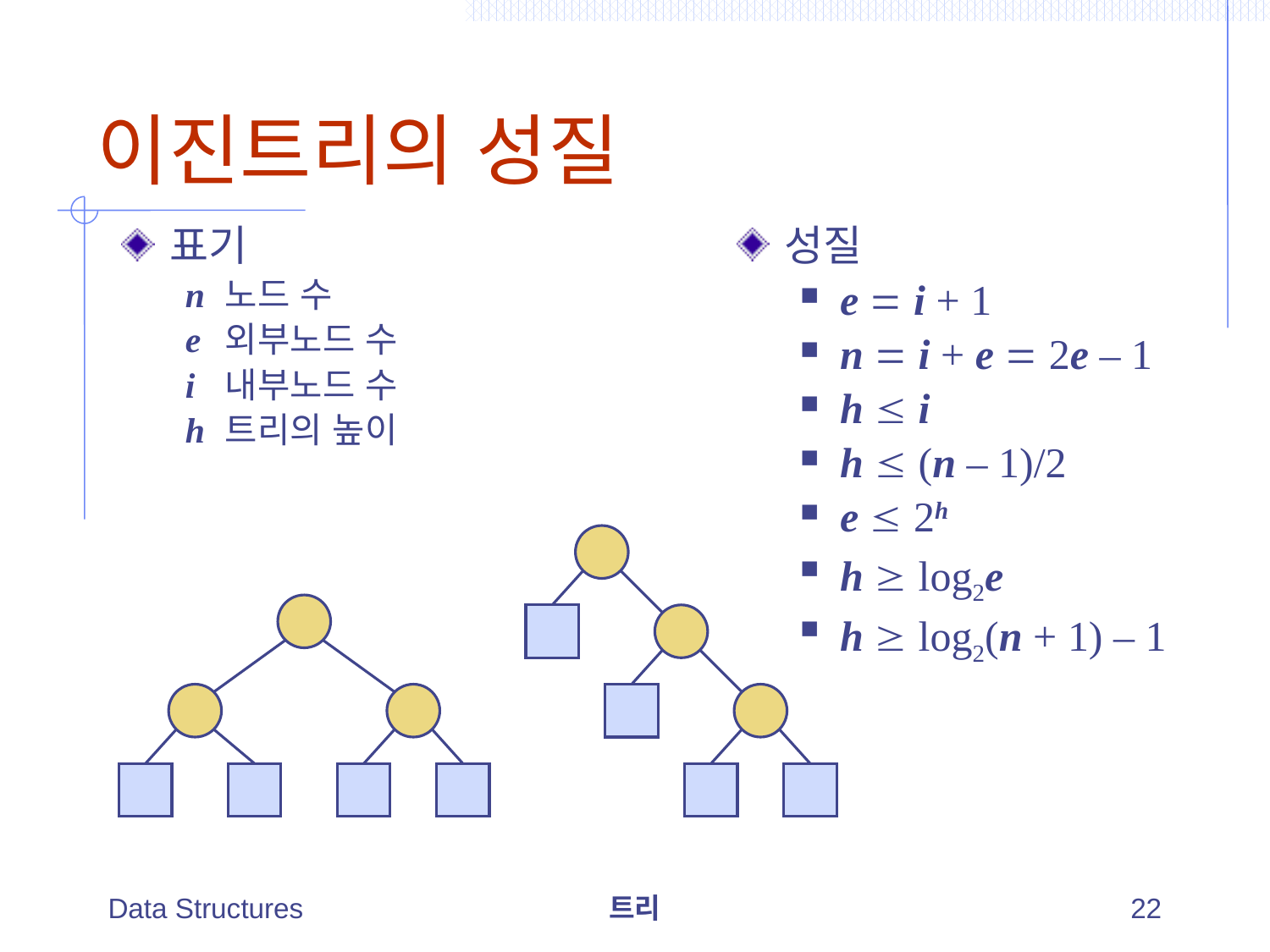

# 이진트리의 성질
표기
n	노드 수
e	외부노드 수
i	내부노드 수
h	트리의 높이
성질
e = i + 1
n = i + e = 2e – 1
h ≤ i
h ≤ (n – 1)/2
e ≤ 2h
h ≥ log2e
h ≥ log2(n + 1) – 1

Data Structures
트리
22